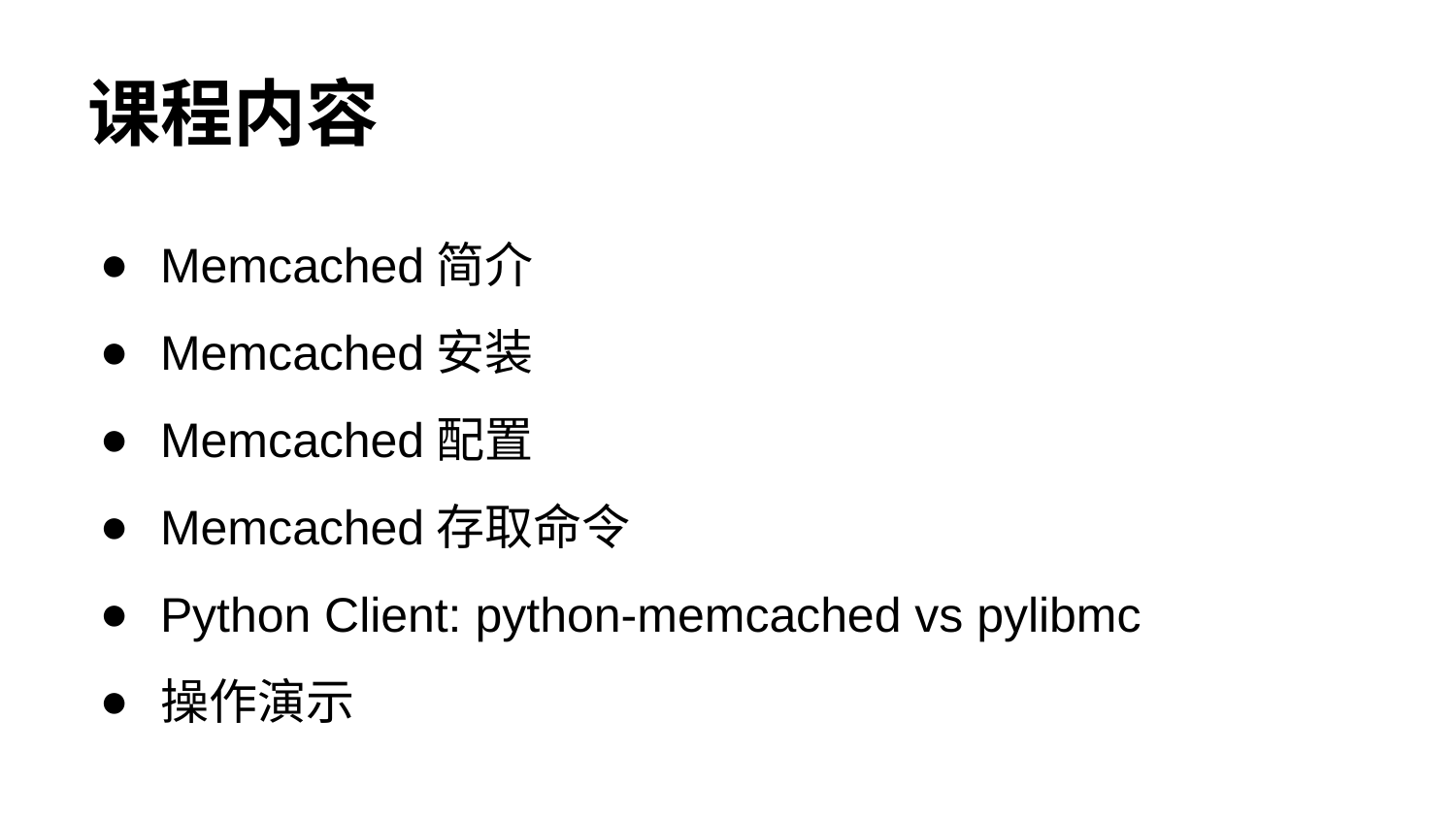

# 课程内容
Memcached简介
Memcached安装
Memcached配置
Memcached存取命令
Python Client: python-memcached vs pylibmc
操作演示